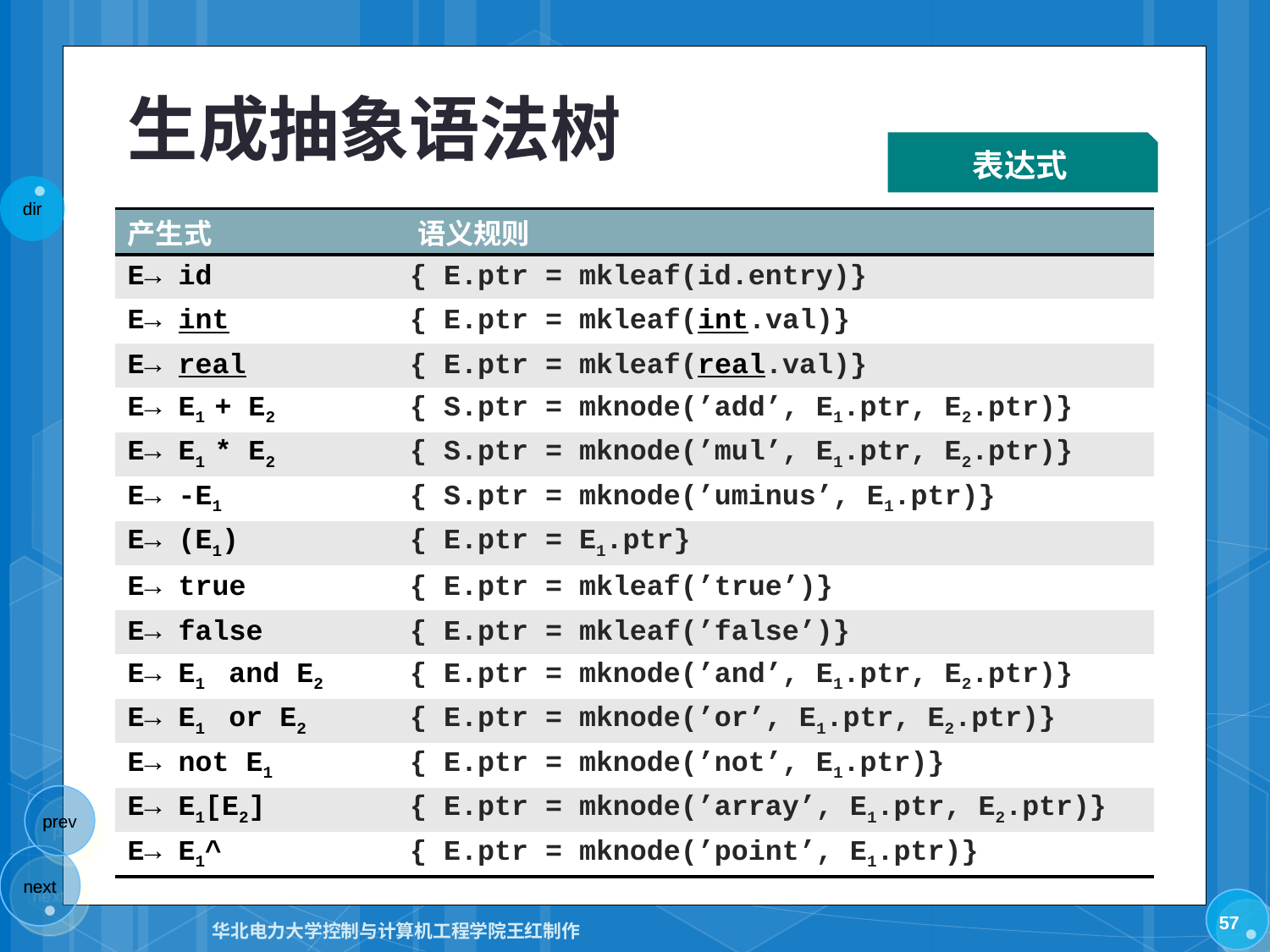

# 生成抽象语法树
表达式
| 产生式 | 语义规则 |
| --- | --- |
| E→ id | { E.ptr = mkleaf(id.entry)} |
| E→ int | { E.ptr = mkleaf(int.val)} |
| E→ real | { E.ptr = mkleaf(real.val)} |
| E→ E1 + E2 | { S.ptr = mknode(’add’, E1.ptr, E2.ptr)} |
| E→ E1 \* E2 | { S.ptr = mknode(’mul’, E1.ptr, E2.ptr)} |
| E→ -E1 | { S.ptr = mknode(’uminus’, E1.ptr)} |
| E→ (E1) | { E.ptr = E1.ptr} |
| E→ true | { E.ptr = mkleaf(’true’)} |
| E→ false | { E.ptr = mkleaf(’false’)} |
| E→ E1 and E2 | { E.ptr = mknode(’and’, E1.ptr, E2.ptr)} |
| E→ E1 or E2 | { E.ptr = mknode(’or’, E1.ptr, E2.ptr)} |
| E→ not E1 | { E.ptr = mknode(’not’, E1.ptr)} |
| E→ E1[E2] | { E.ptr = mknode(’array’, E1.ptr, E2.ptr)} |
| E→ E1^ | { E.ptr = mknode(’point’, E1.ptr)} |
57
华北电力大学控制与计算机工程学院王红制作